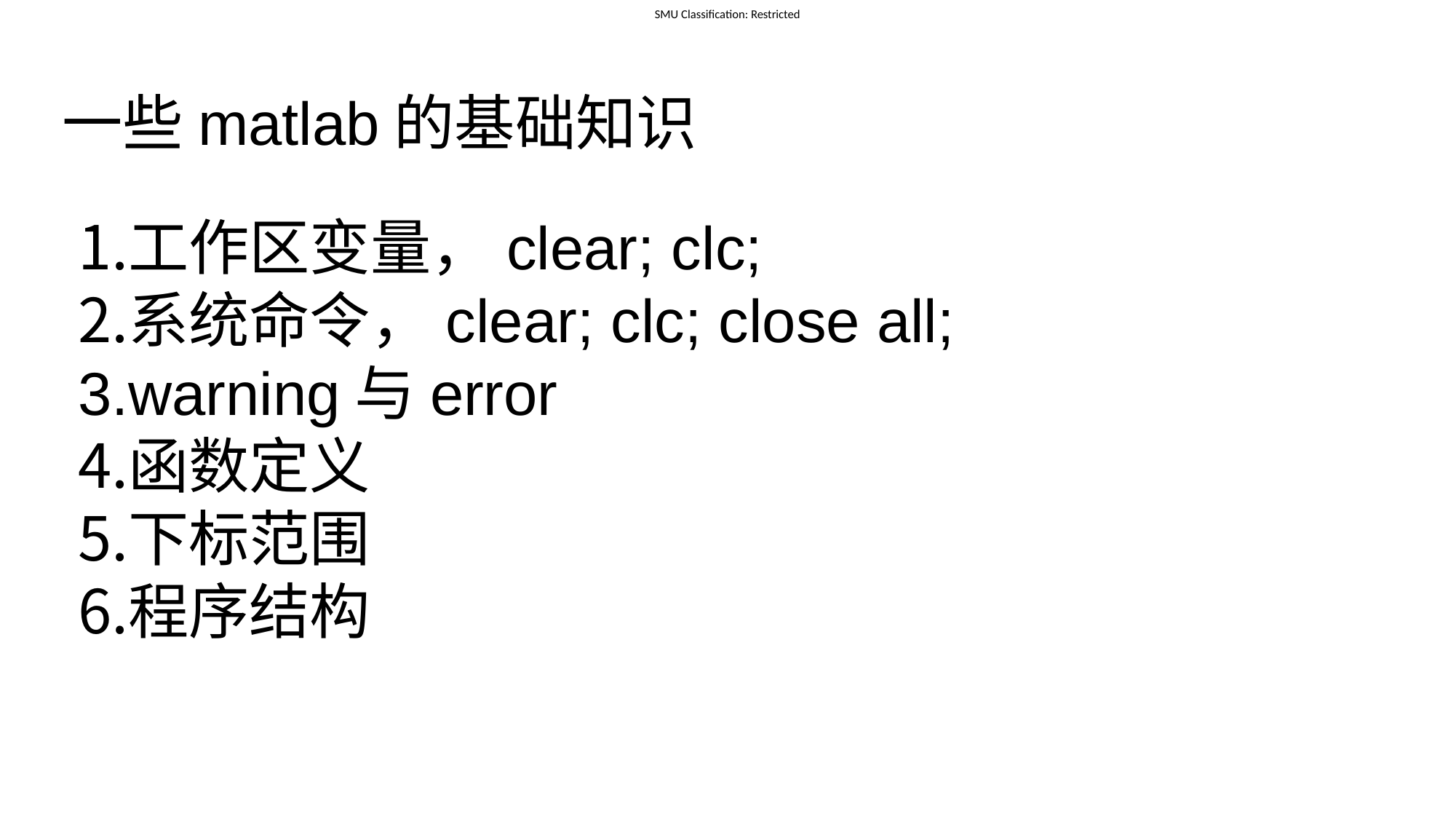

一些matlab的基础知识
工作区变量，clear; clc;
系统命令，clear; clc; close all;
warning与error
函数定义
下标范围
程序结构